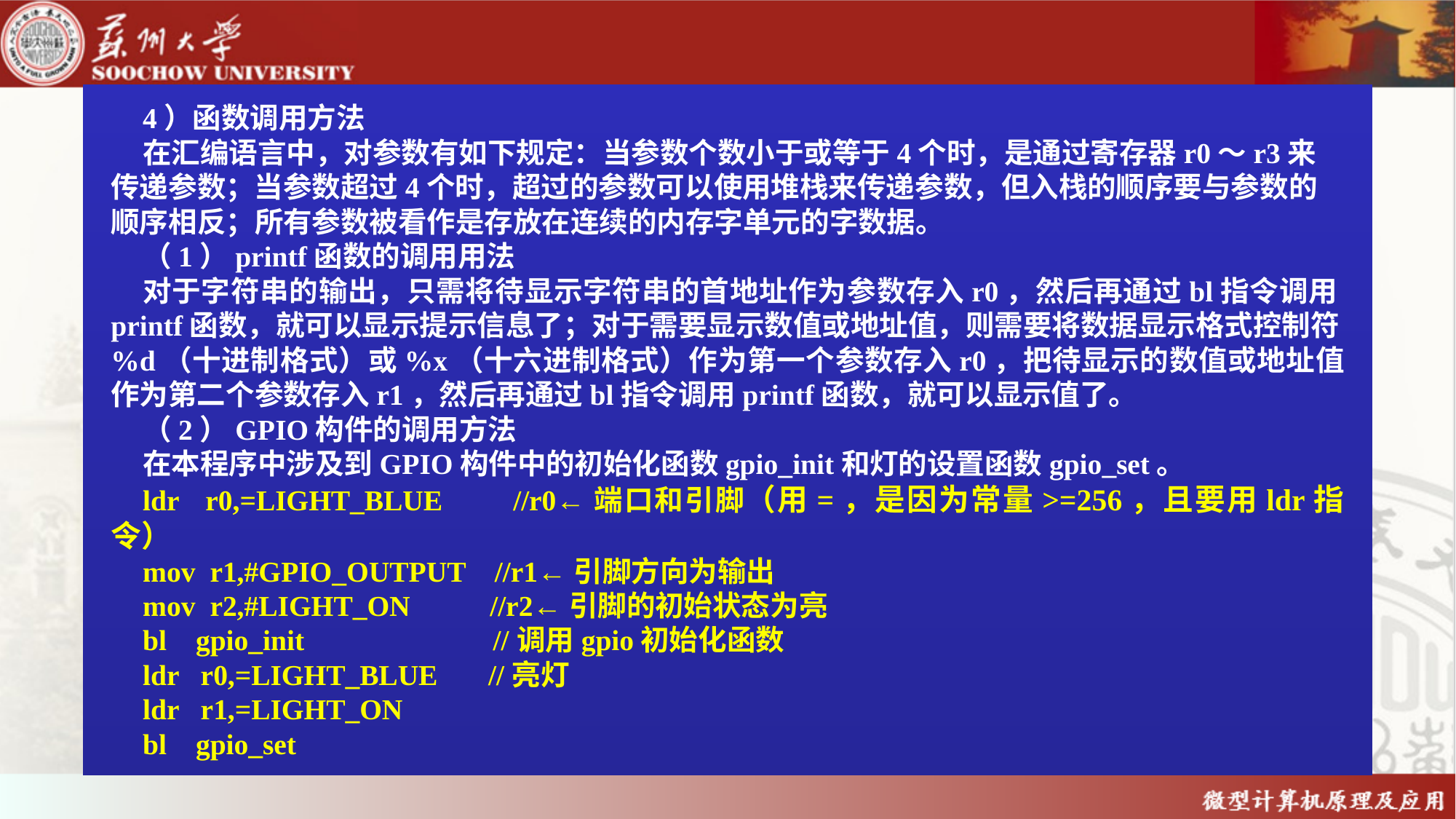

4）函数调用方法
在汇编语言中，对参数有如下规定：当参数个数小于或等于4个时，是通过寄存器r0～r3来传递参数；当参数超过4个时，超过的参数可以使用堆栈来传递参数，但入栈的顺序要与参数的顺序相反；所有参数被看作是存放在连续的内存字单元的字数据。
（1）printf函数的调用用法
对于字符串的输出，只需将待显示字符串的首地址作为参数存入r0，然后再通过bl指令调用printf函数，就可以显示提示信息了；对于需要显示数值或地址值，则需要将数据显示格式控制符%d（十进制格式）或%x（十六进制格式）作为第一个参数存入r0，把待显示的数值或地址值作为第二个参数存入r1，然后再通过bl指令调用printf函数，就可以显示值了。
（2）GPIO构件的调用方法
在本程序中涉及到GPIO构件中的初始化函数gpio_init和灯的设置函数gpio_set。
ldr   r0,=LIGHT_BLUE        //r0←端口和引脚（用=，是因为常量>=256，且要用ldr指令）
mov  r1,#GPIO_OUTPUT    //r1←引脚方向为输出
mov  r2,#LIGHT_ON           //r2←引脚的初始状态为亮
bl    gpio_init                          //调用gpio初始化函数
ldr   r0,=LIGHT_BLUE       //亮灯
ldr   r1,=LIGHT_ON
bl    gpio_set